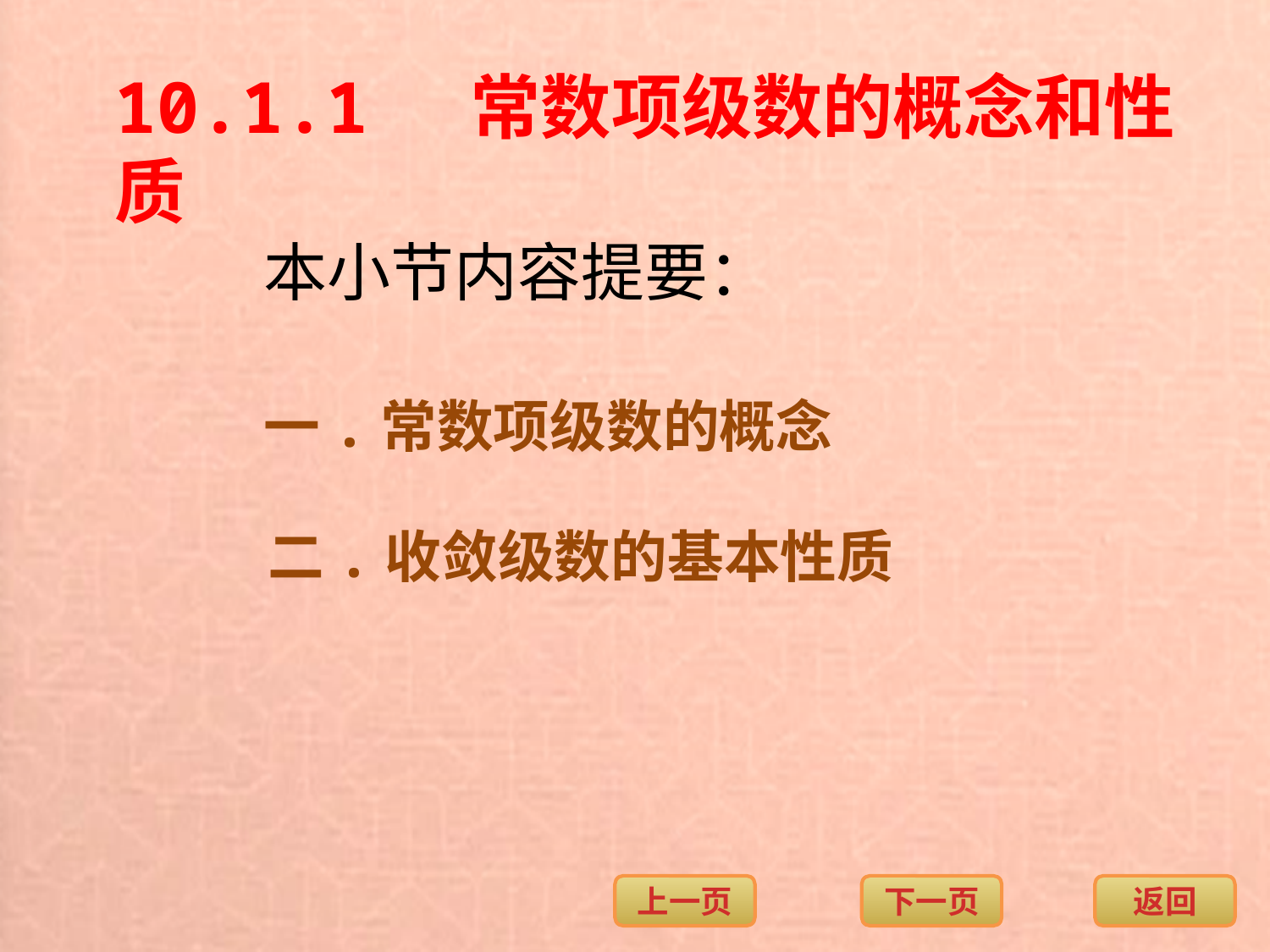

10.1.1  常数项级数的概念和性质
本小节内容提要：
一.常数项级数的概念
二.收敛级数的基本性质